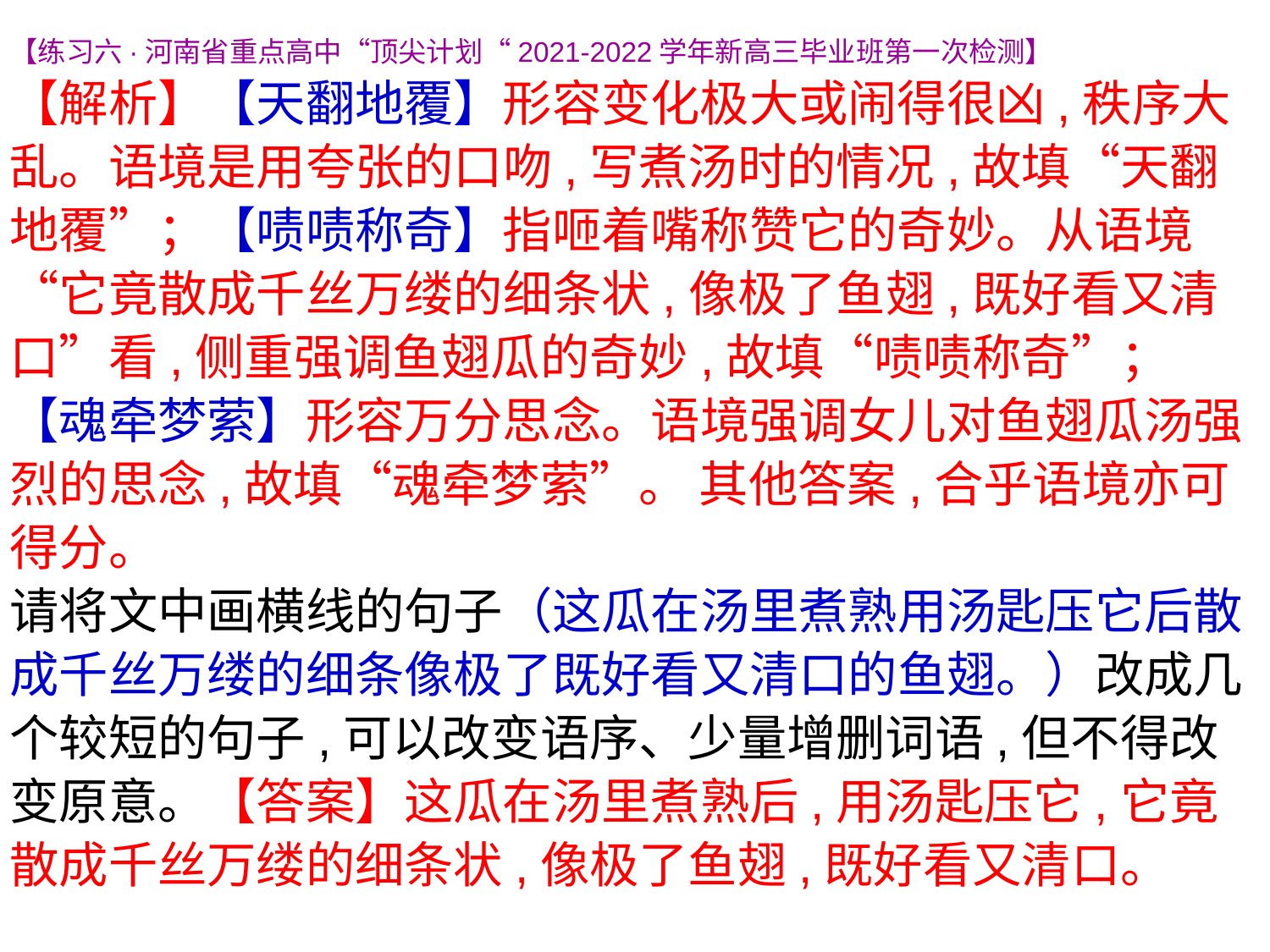

【练习六·河南省重点高中“顶尖计划“2021-2022学年新高三毕业班第一次检测】
【解析】【天翻地覆】形容变化极大或闹得很凶,秩序大乱。语境是用夸张的口吻,写煮汤时的情况,故填“天翻地覆”；【啧啧称奇】指咂着嘴称赞它的奇妙。从语境“它竟散成千丝万缕的细条状,像极了鱼翅,既好看又清口”看,侧重强调鱼翅瓜的奇妙,故填“啧啧称奇”；【魂牵梦萦】形容万分思念。语境强调女儿对鱼翅瓜汤强烈的思念,故填“魂牵梦萦”。 其他答案,合乎语境亦可得分。
请将文中画横线的句子（这瓜在汤里煮熟用汤匙压它后散成千丝万缕的细条像极了既好看又清口的鱼翅。）改成几个较短的句子,可以改变语序、少量增删词语,但不得改变原意。【答案】这瓜在汤里煮熟后,用汤匙压它,它竟散成千丝万缕的细条状,像极了鱼翅,既好看又清口。